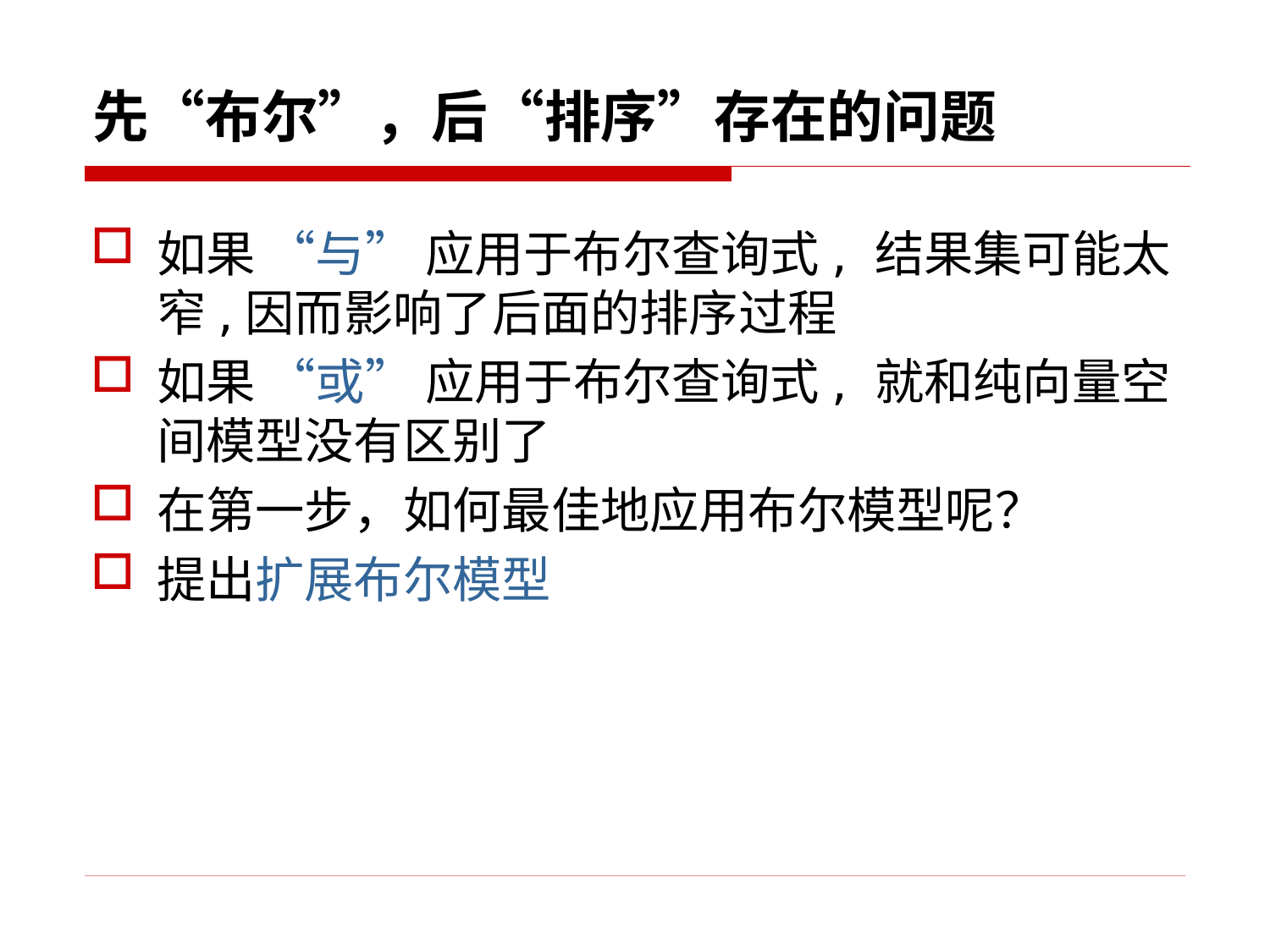

先“布尔”，后“排序”存在的问题
如果 “与” 应用于布尔查询式, 结果集可能太窄,因而影响了后面的排序过程
如果 “或” 应用于布尔查询式, 就和纯向量空间模型没有区别了
在第一步，如何最佳地应用布尔模型呢？
提出扩展布尔模型